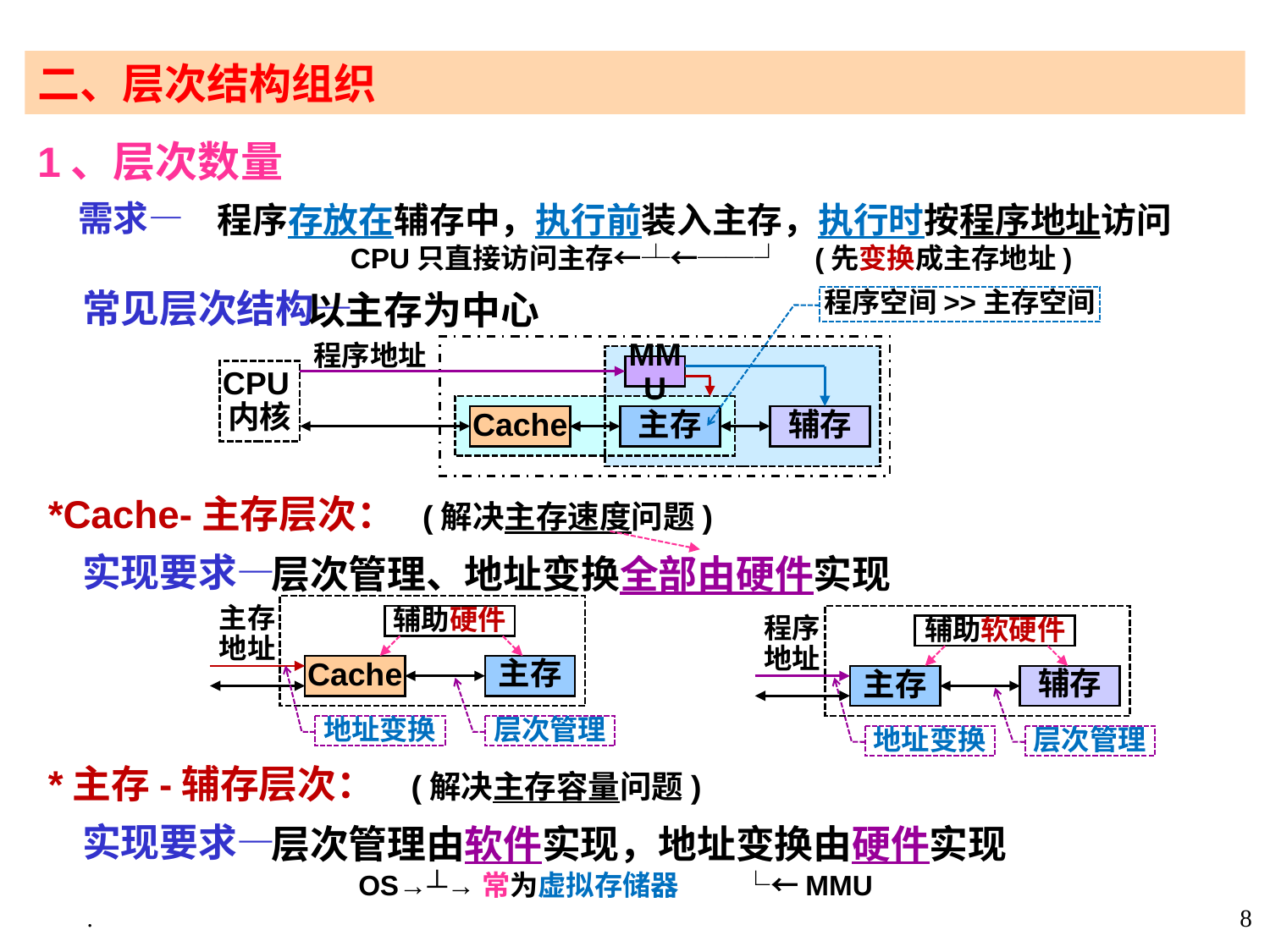

二、层次结构组织
1、层次数量
    需求—

    常见层次结构—

 *Cache-主存层次：  (解决主存速度问题)
    实现要求—

 *主存-辅存层次：   (解决主存容量问题)
    实现要求—
程序存放在辅存中，执行前装入主存，执行时按程序地址访问
                 CPU只直接访问主存←┴←──┘    (先变换成主存地址)
         以主存为中心

     层次管理、地址变换全部由硬件实现

     层次管理由软件实现，地址变换由硬件实现
                  OS→┴→常为虚拟存储器          └←MMU
程序空间>>主存空间
程序地址

MMU
CPU内核

Cache
主存
辅存

主存
地址
辅助硬件
Cache
主存

程序
地址
辅助软硬件
主存
辅存
地址变换
层次管理
地址变换
层次管理
.
8